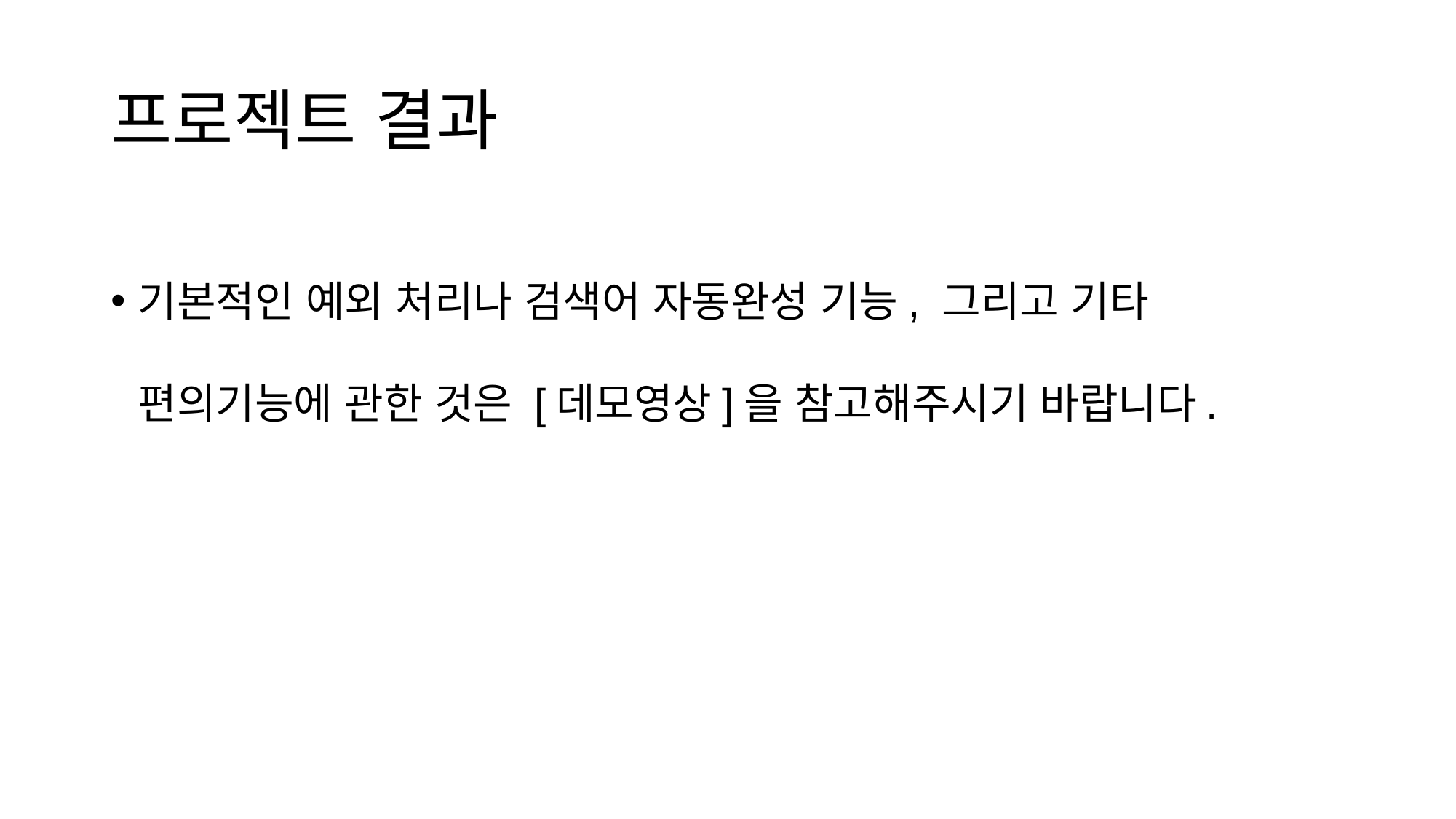

# 프로젝트 결과
기본적인 예외 처리나 검색어 자동완성 기능, 그리고 기타 편의기능에 관한 것은 [데모영상]을 참고해주시기 바랍니다.